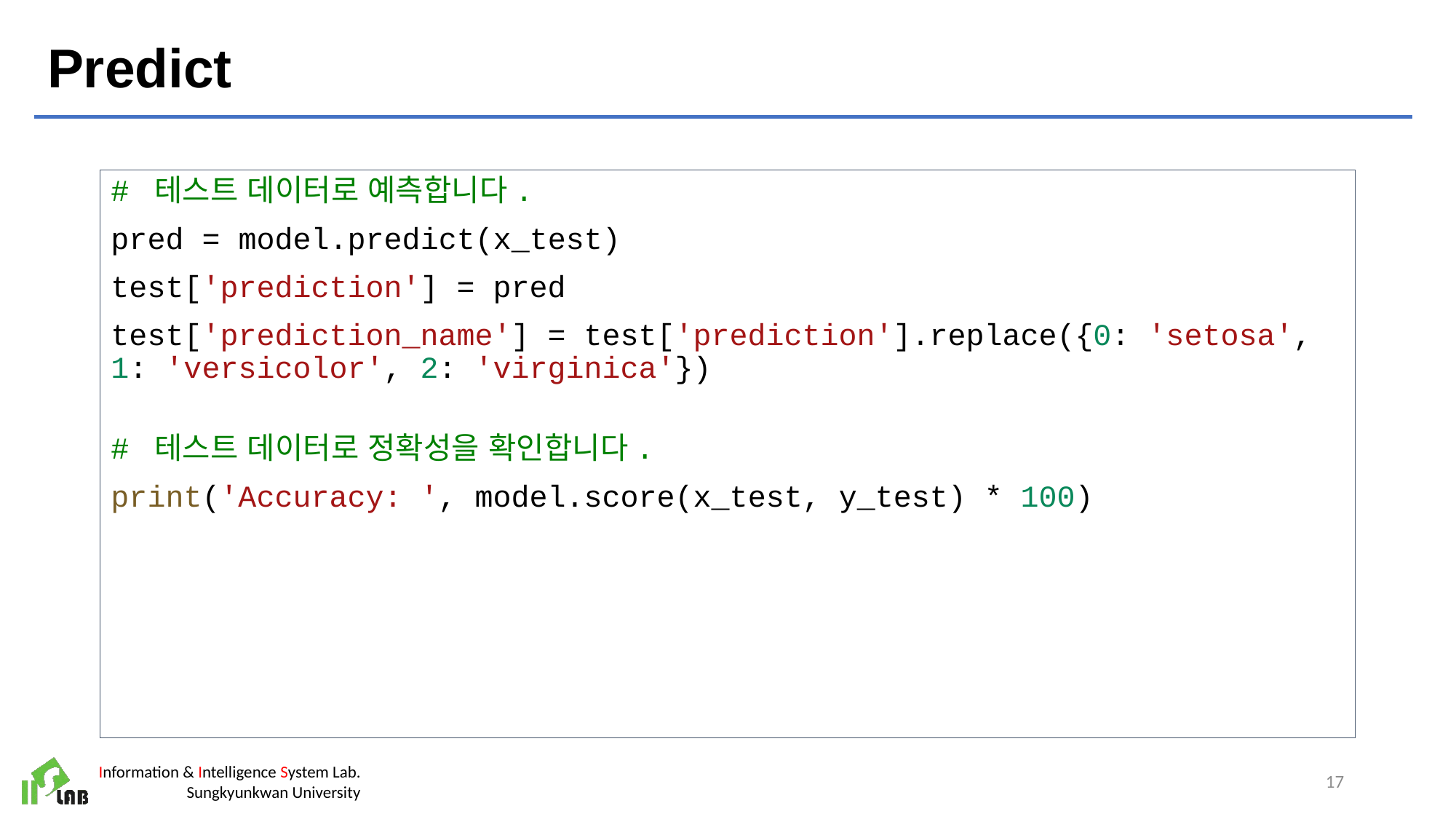

# Predict
# 테스트 데이터로 예측합니다.
pred = model.predict(x_test)
test['prediction'] = pred
test['prediction_name'] = test['prediction'].replace({0: 'setosa', 1: 'versicolor', 2: 'virginica'})
# 테스트 데이터로 정확성을 확인합니다.
print('Accuracy: ', model.score(x_test, y_test) * 100)
17